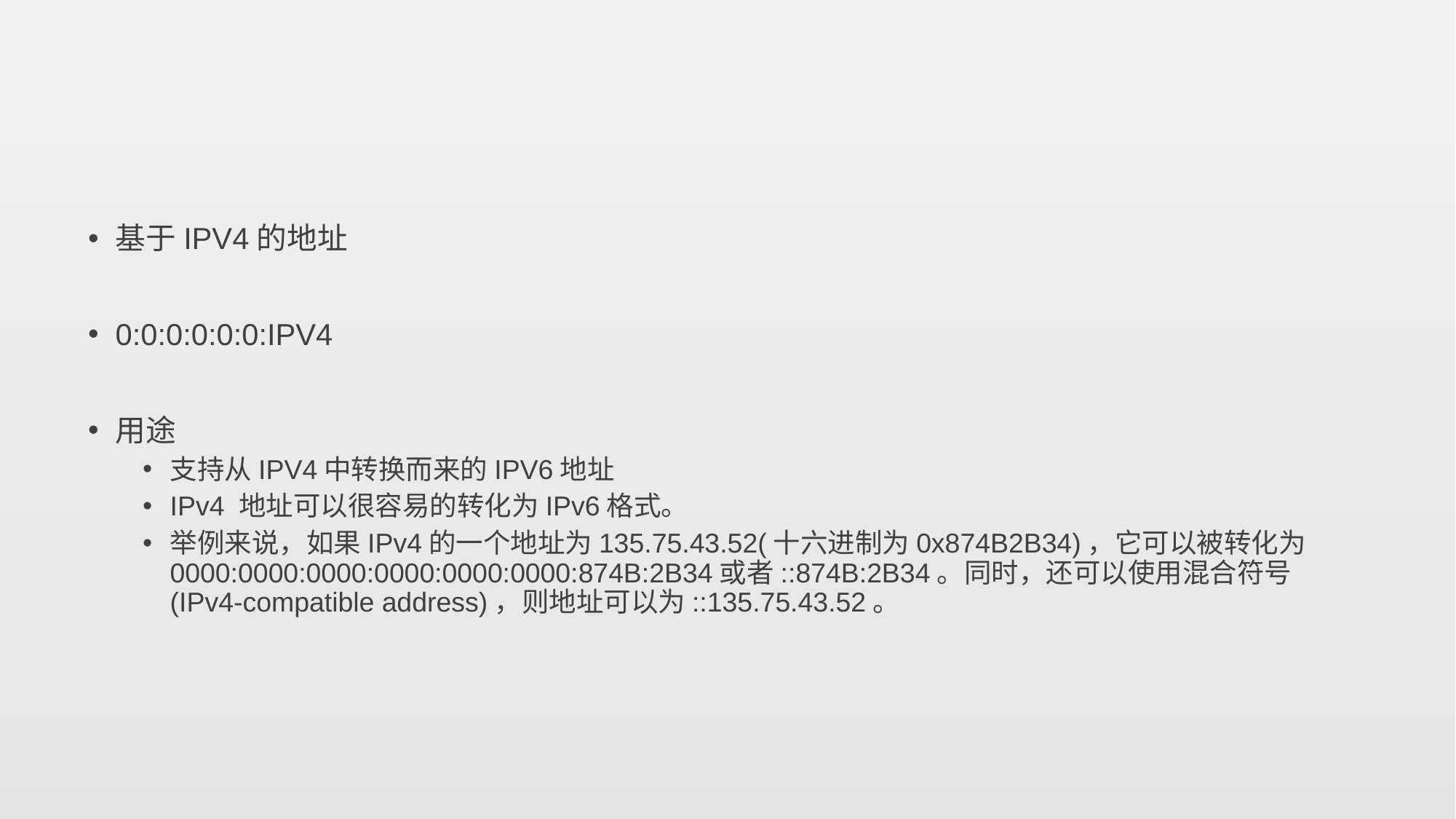

#

基于IPV4的地址

0:0:0:0:0:0:IPV4

用途
支持从IPV4中转换而来的IPV6地址
IPv4 地址可以很容易的转化为IPv6格式。
举例来说，如果IPv4的一个地址为135.75.43.52(十六进制为0x874B2B34)，它可以被转化为0000:0000:0000:0000:0000:0000:874B:2B34或者::874B:2B34。同时，还可以使用混合符号(IPv4-compatible address)，则地址可以为::135.75.43.52。